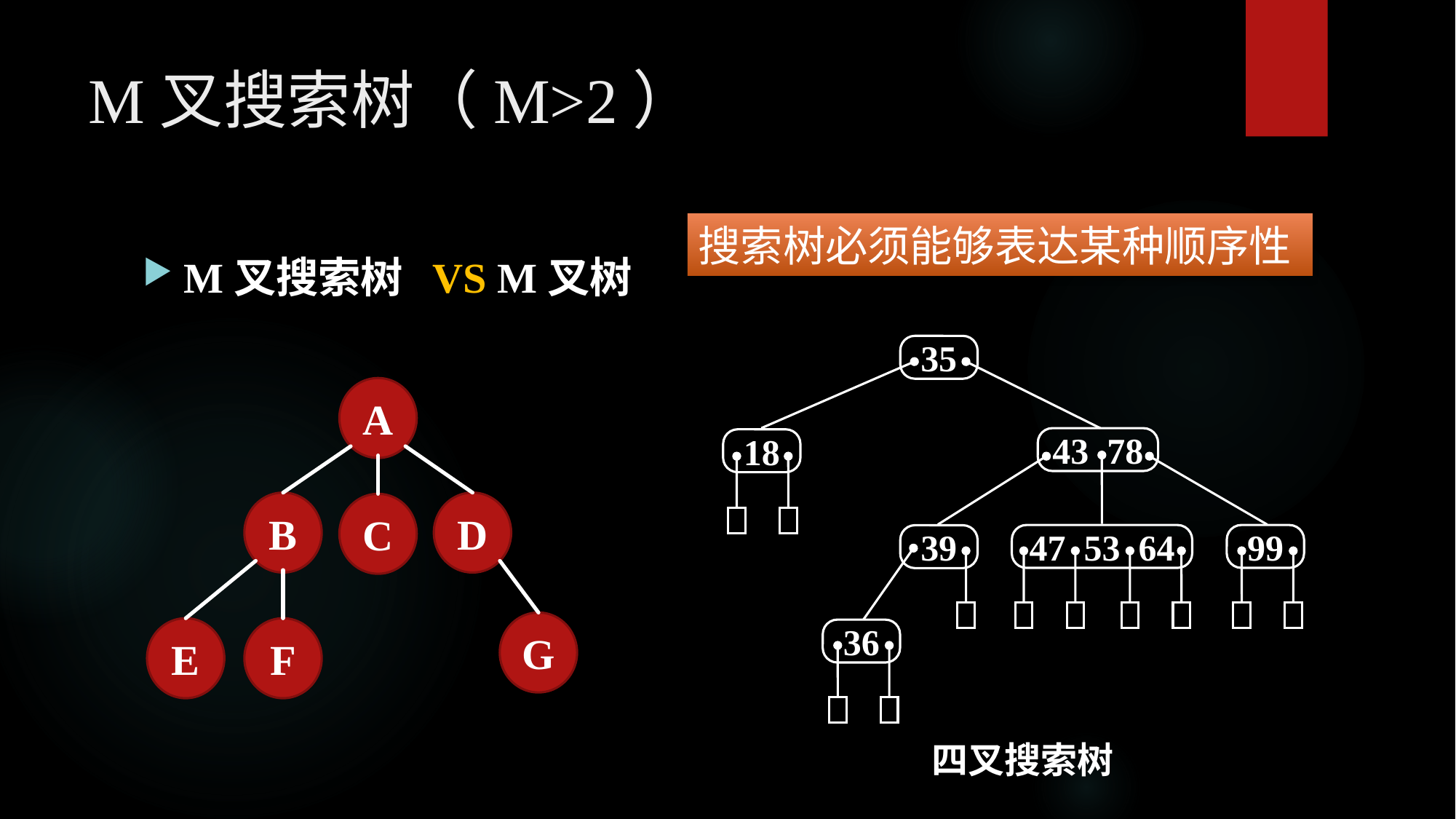

# M叉搜索树（M>2）
搜索树必须能够表达某种顺序性
M叉搜索树  VS M叉树
35

43  78
18

47  53  64
99
39

36

四叉搜索树
A
B
D
C
G
E
F